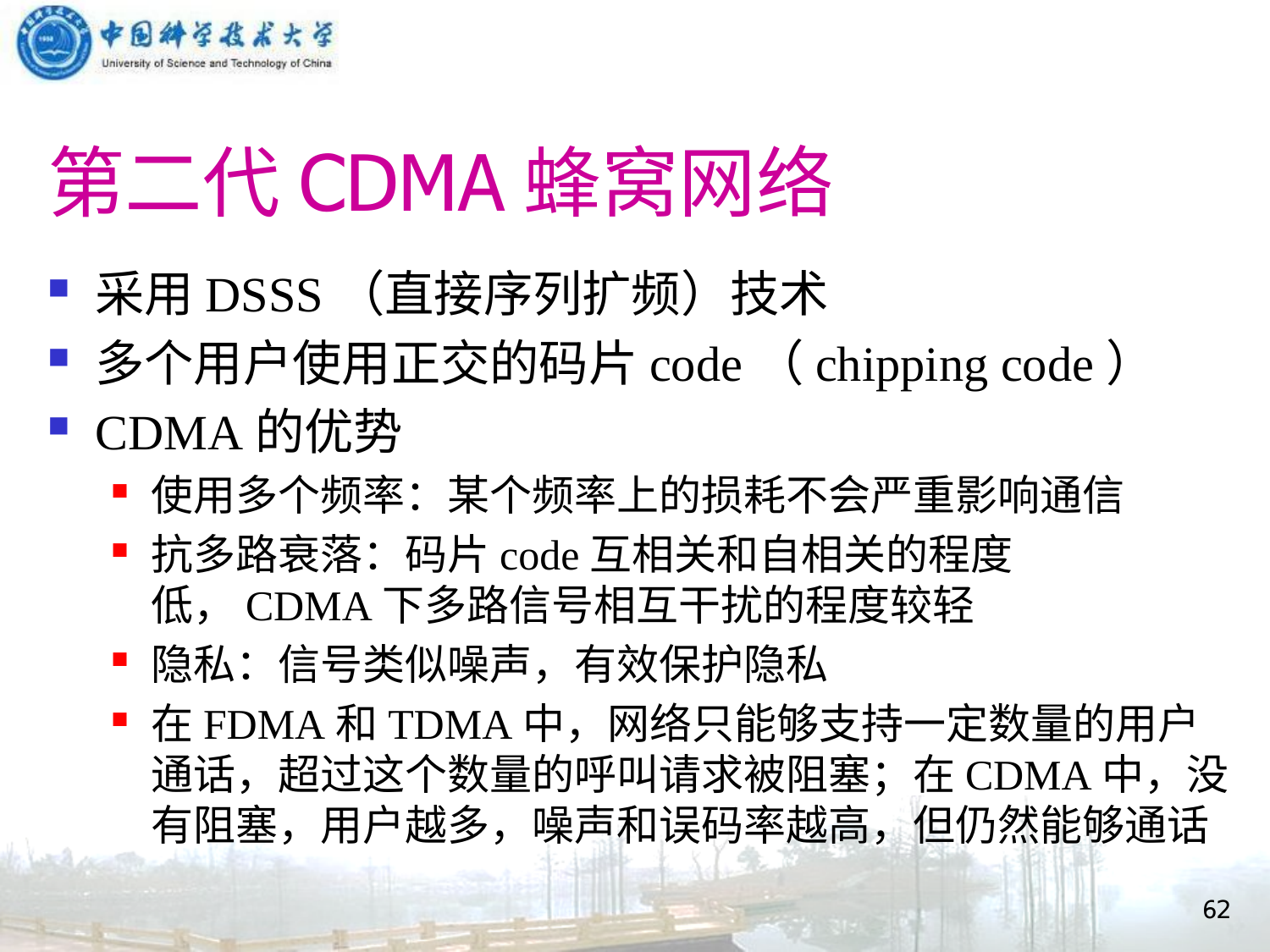

# 第二代CDMA蜂窝网络
采用DSSS（直接序列扩频）技术
多个用户使用正交的码片code（chipping code）
CDMA的优势
使用多个频率：某个频率上的损耗不会严重影响通信
抗多路衰落：码片code互相关和自相关的程度低，CDMA下多路信号相互干扰的程度较轻
隐私：信号类似噪声，有效保护隐私
在FDMA和TDMA中，网络只能够支持一定数量的用户通话，超过这个数量的呼叫请求被阻塞；在CDMA中，没有阻塞，用户越多，噪声和误码率越高，但仍然能够通话
62